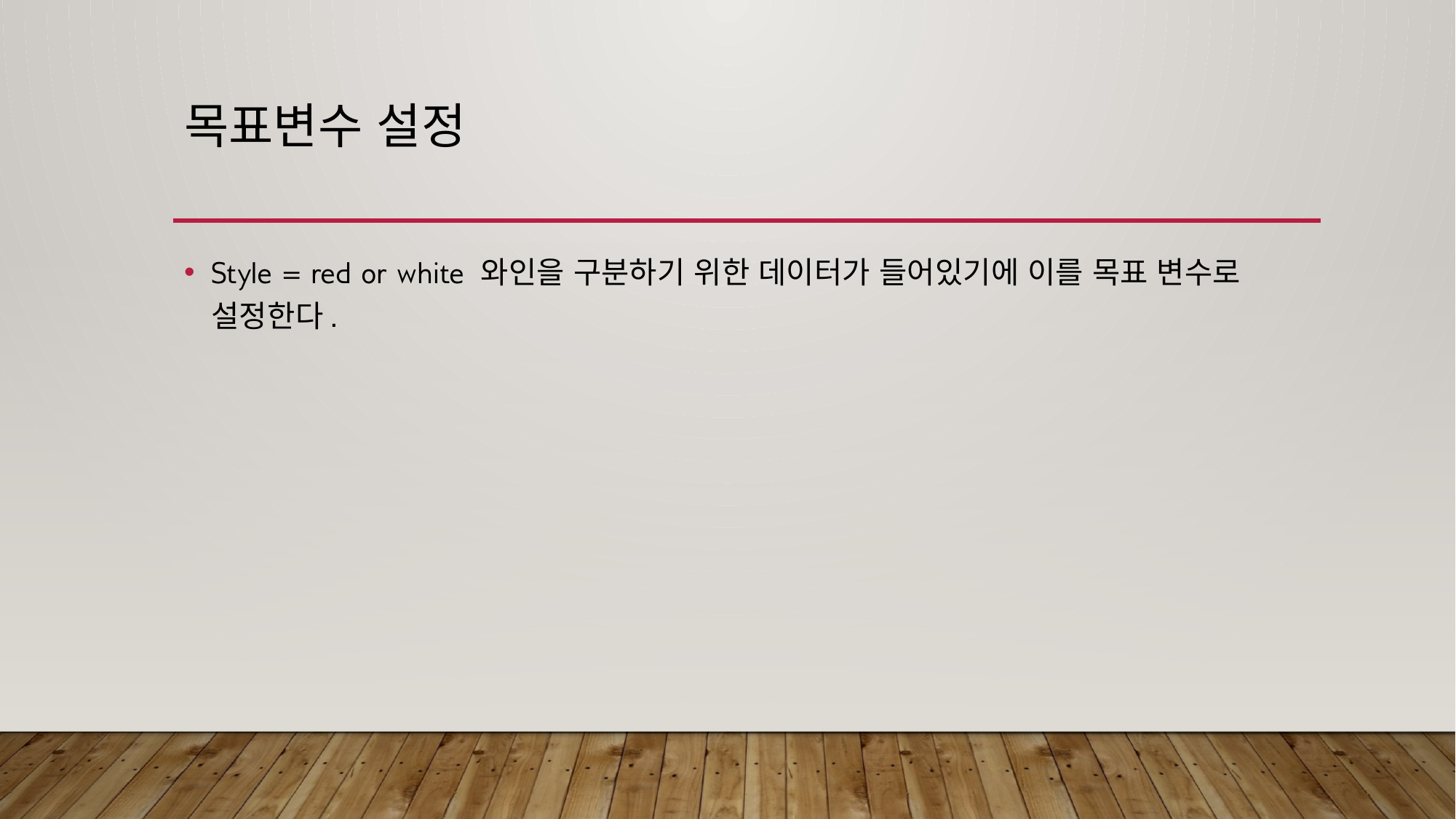

# 목표변수 설정
Style = red or white 와인을 구분하기 위한 데이터가 들어있기에 이를 목표 변수로 설정한다.